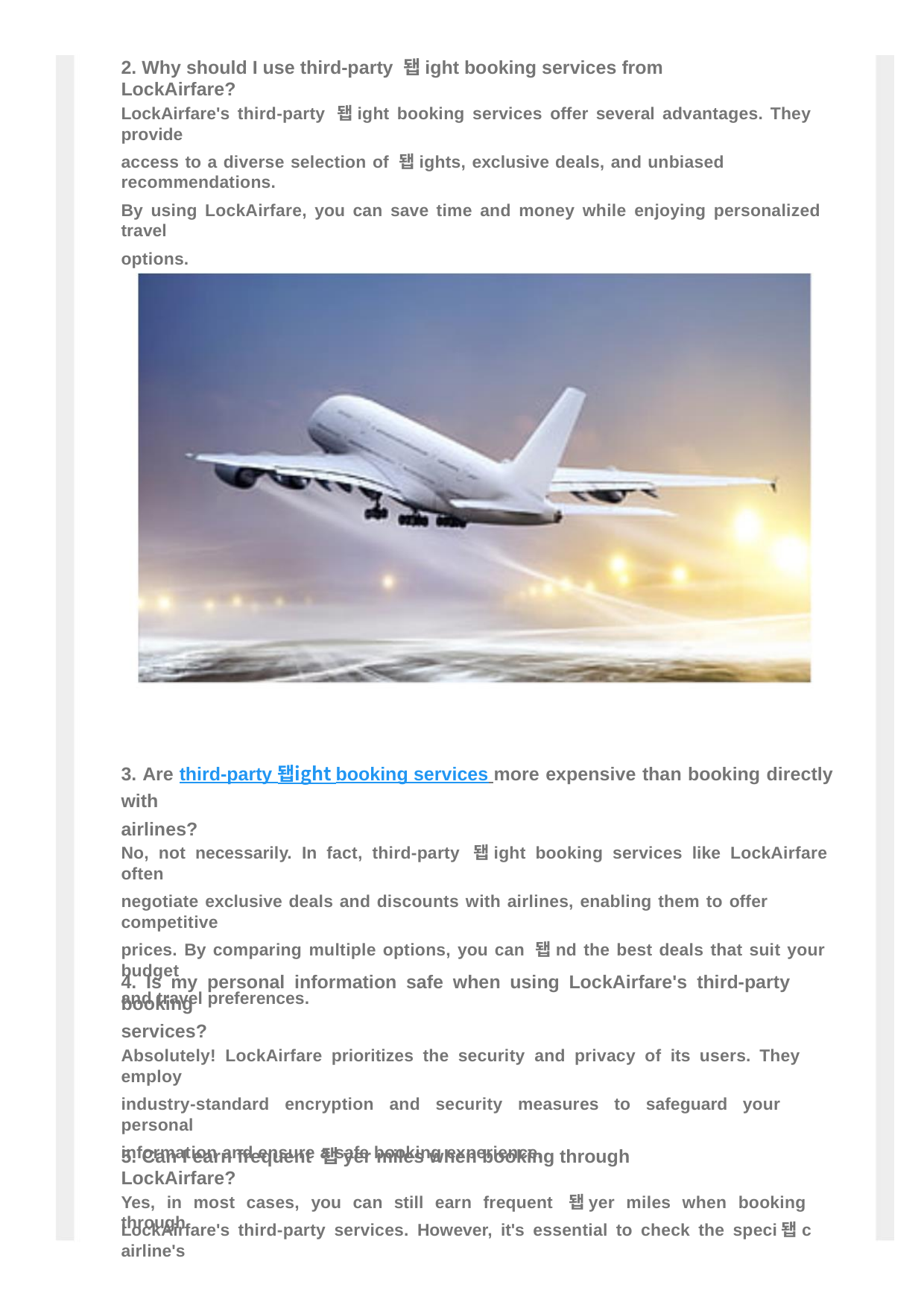

2. Why should I use third-party 됍ight booking services from LockAirfare?
LockAirfare's third-party 됍ight booking services offer several advantages. They provide
access to a diverse selection of 됍ights, exclusive deals, and unbiased recommendations.
By using LockAirfare, you can save time and money while enjoying personalized travel
options.
3. Are third-party 됍ight booking services more expensive than booking directly with
airlines?
No, not necessarily. In fact, third-party 됍ight booking services like LockAirfare often
negotiate exclusive deals and discounts with airlines, enabling them to offer competitive
prices. By comparing multiple options, you can 됍nd the best deals that suit your budget
and travel preferences.
4. Is my personal information safe when using LockAirfare's third-party booking
services?
Absolutely! LockAirfare prioritizes the security and privacy of its users. They employ
industry-standard encryption and security measures to safeguard your personal
information and ensure a safe booking experience.
5. Can I earn frequent 됍yer miles when booking through LockAirfare?
Yes, in most cases, you can still earn frequent 됍yer miles when booking through
LockAirfare's third-party services. However, it's essential to check the speci됍c airline's